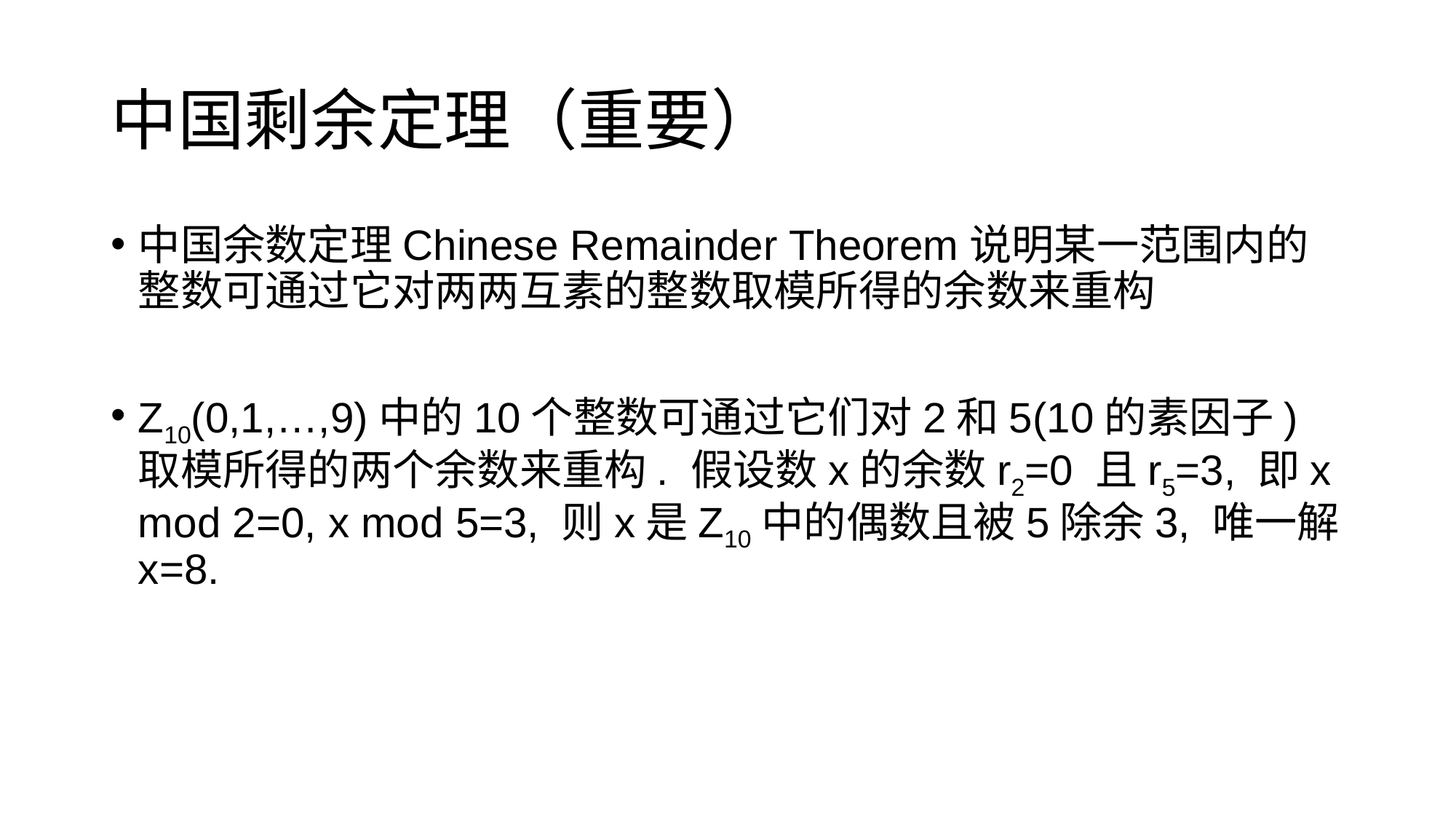

# 中国剩余定理（重要）
中国余数定理Chinese Remainder Theorem说明某一范围内的整数可通过它对两两互素的整数取模所得的余数来重构

Z10(0,1,…,9)中的10个整数可通过它们对2和5(10的素因子)取模所得的两个余数来重构. 假设数x的余数r2=0 且r5=3, 即x mod 2=0, x mod 5=3, 则x是Z10中的偶数且被5除余3, 唯一解x=8.